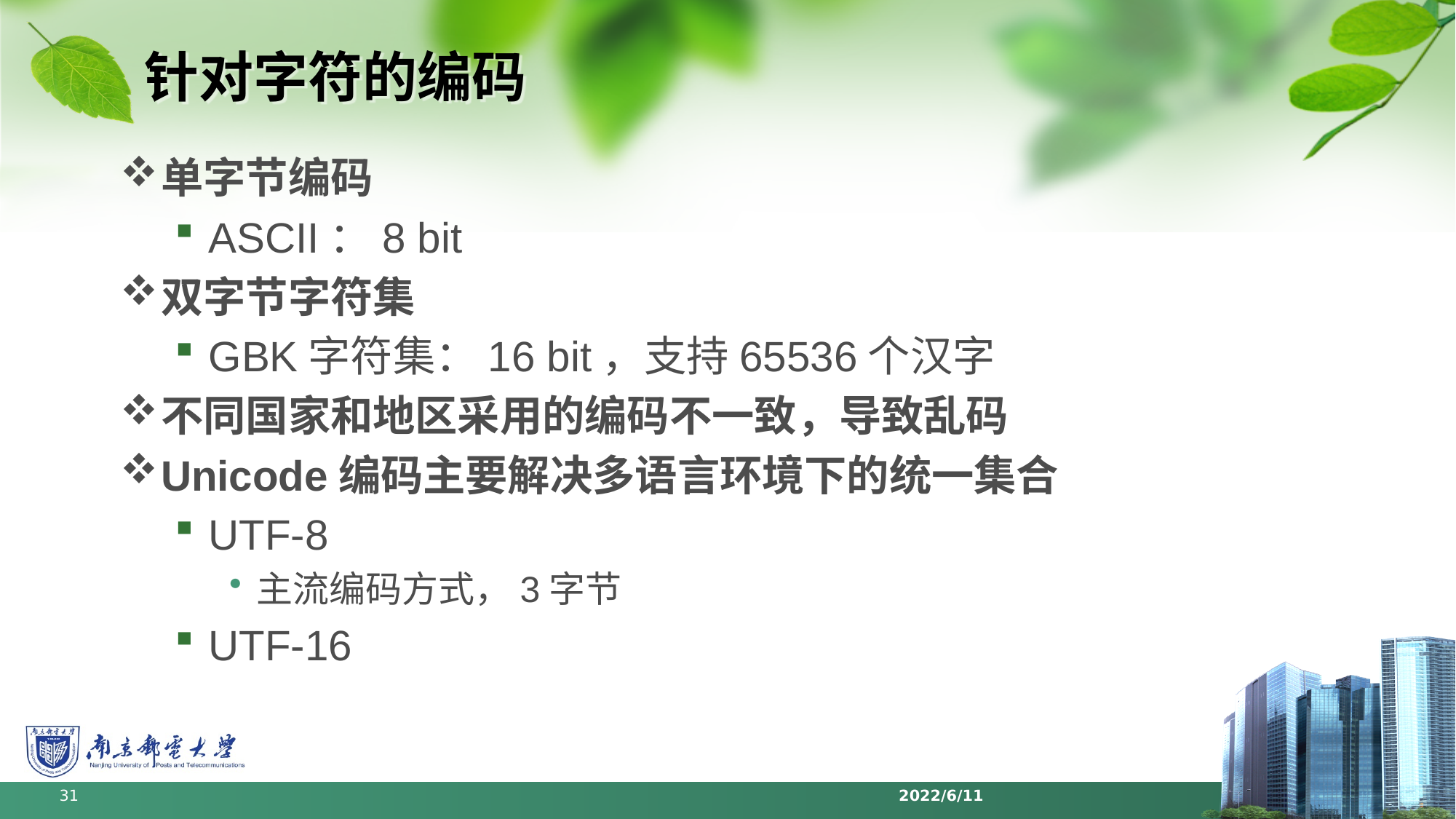

# 针对字符的编码
单字节编码
ASCII：8 bit
双字节字符集
GBK字符集：16 bit，支持65536个汉字
不同国家和地区采用的编码不一致，导致乱码
Unicode编码主要解决多语言环境下的统一集合
UTF-8
主流编码方式，3字节
UTF-16

31
2022/6/11